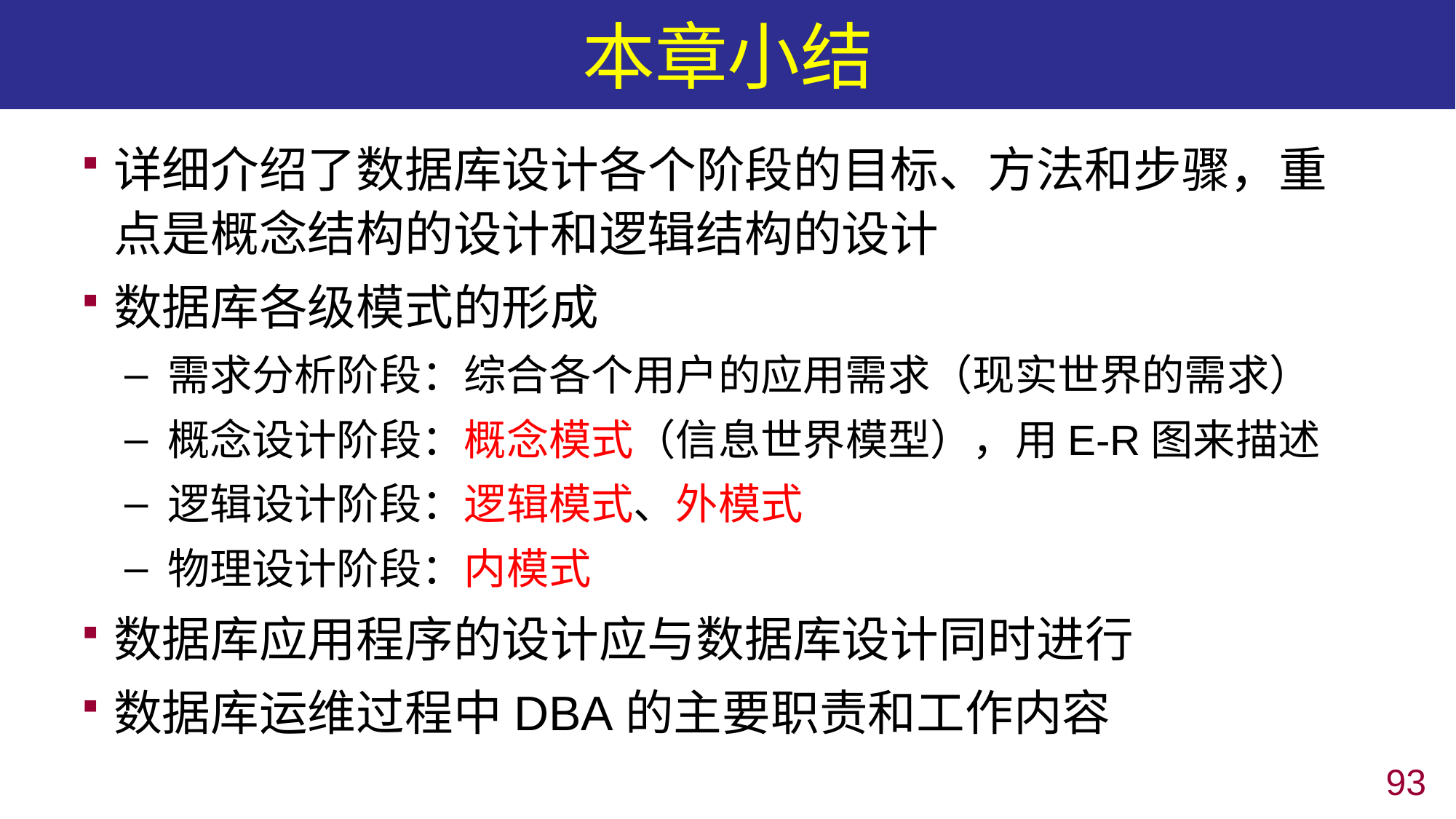

# 本章小结
详细介绍了数据库设计各个阶段的目标、方法和步骤，重点是概念结构的设计和逻辑结构的设计
数据库各级模式的形成
需求分析阶段：综合各个用户的应用需求（现实世界的需求）
概念设计阶段：概念模式（信息世界模型），用E-R图来描述
逻辑设计阶段：逻辑模式、外模式
物理设计阶段：内模式
数据库应用程序的设计应与数据库设计同时进行
数据库运维过程中DBA的主要职责和工作内容
93